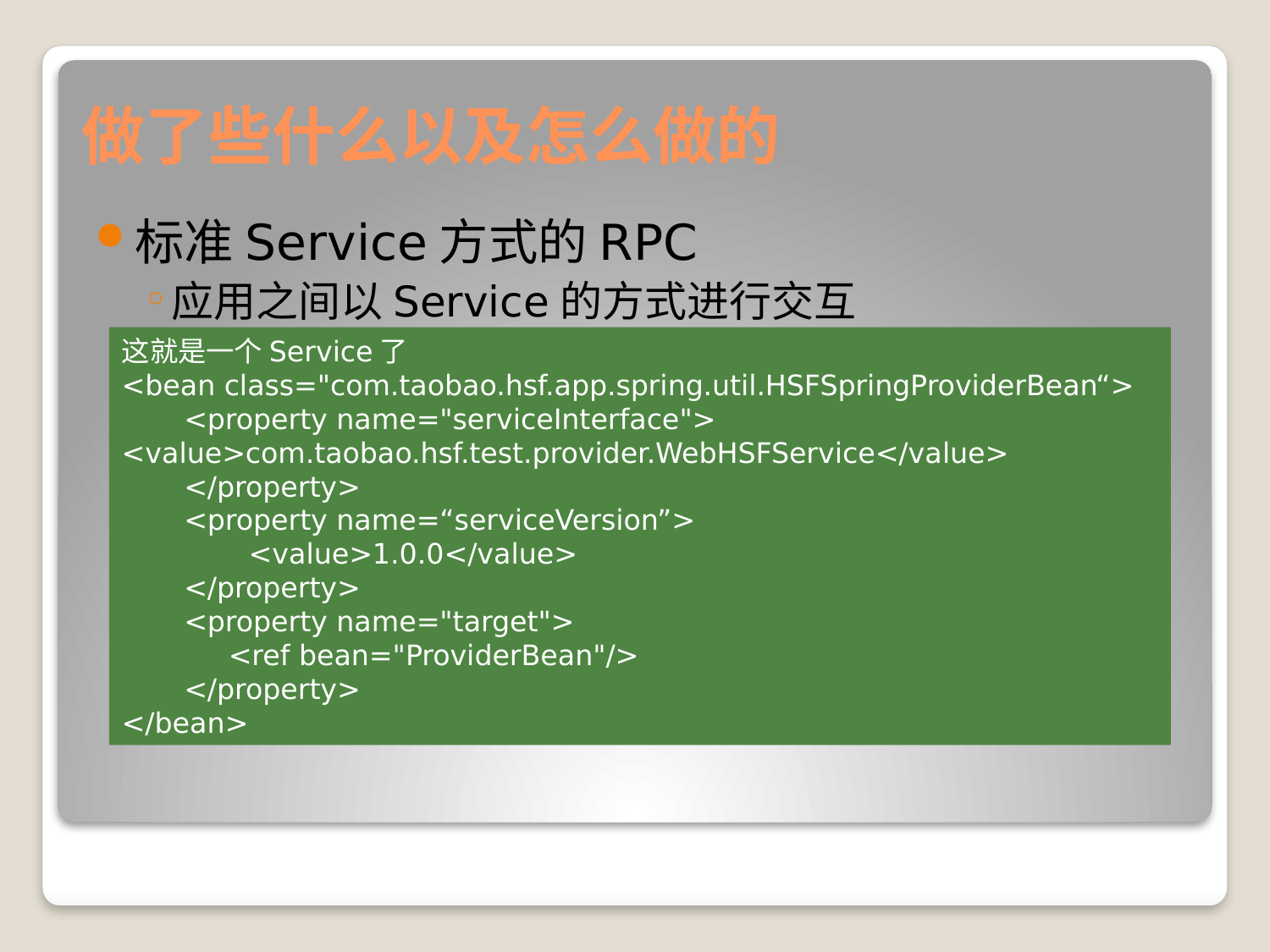

# 做了些什么以及怎么做的
标准Service方式的RPC
应用之间以Service的方式进行交互
交互方式支持同步、异步、可靠异步以及回调
协议支持tcp/ip、webservice
序列化支持java、hessian

这就是一个Service了
<bean class="com.taobao.hsf.app.spring.util.HSFSpringProviderBean“>
       <property name="serviceInterface">               		<value>com.taobao.hsf.test.provider.WebHSFService</value>
       </property>
       <property name=“serviceVersion”>
	<value>1.0.0</value>
       </property>
       <property name="target">
            <ref bean="ProviderBean"/>
       </property>
</bean>